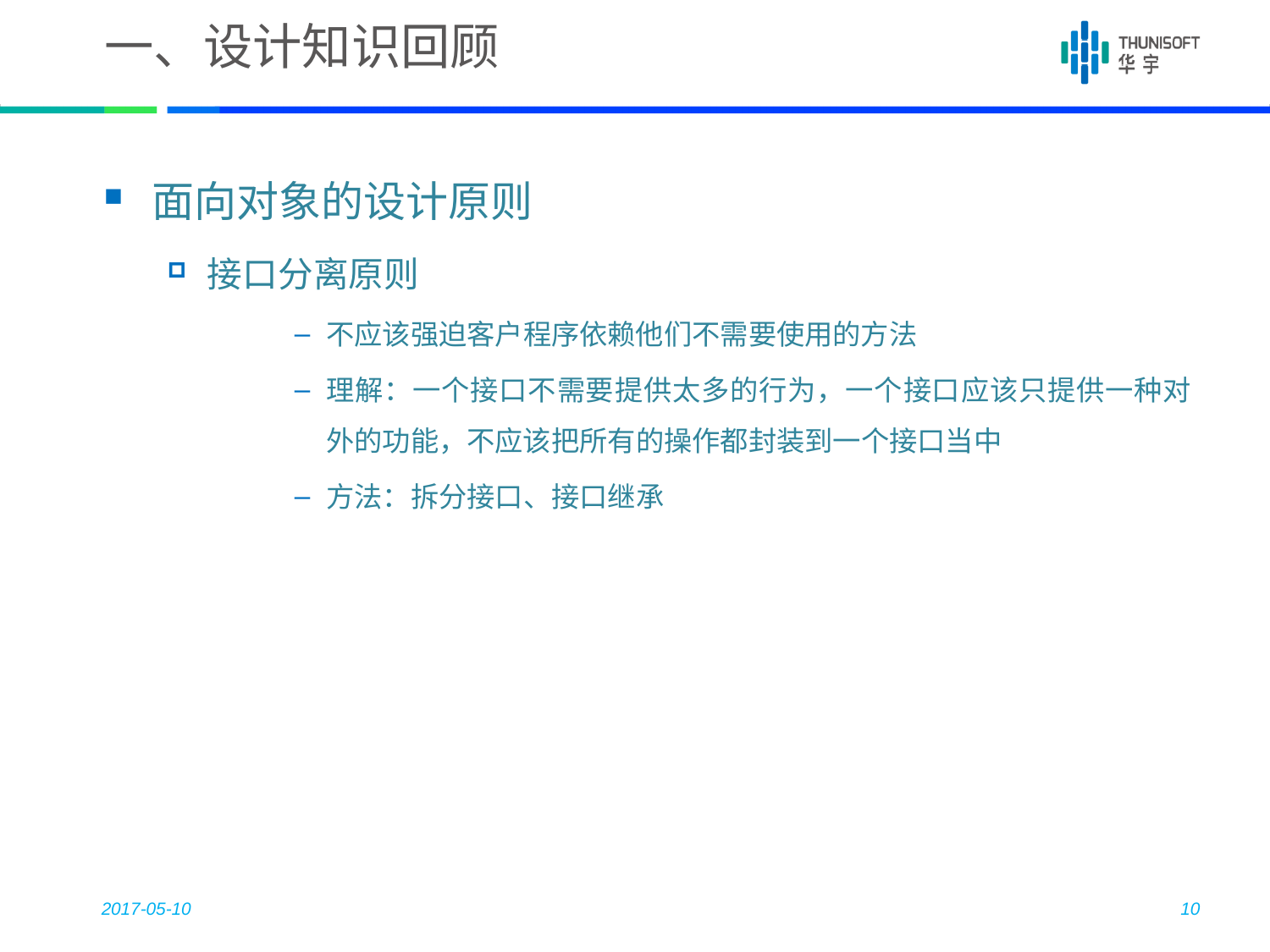

# 一、设计知识回顾
面向对象的设计原则
接口分离原则
不应该强迫客户程序依赖他们不需要使用的方法
理解：一个接口不需要提供太多的行为，一个接口应该只提供一种对外的功能，不应该把所有的操作都封装到一个接口当中
方法：拆分接口、接口继承

2017-05-10
10